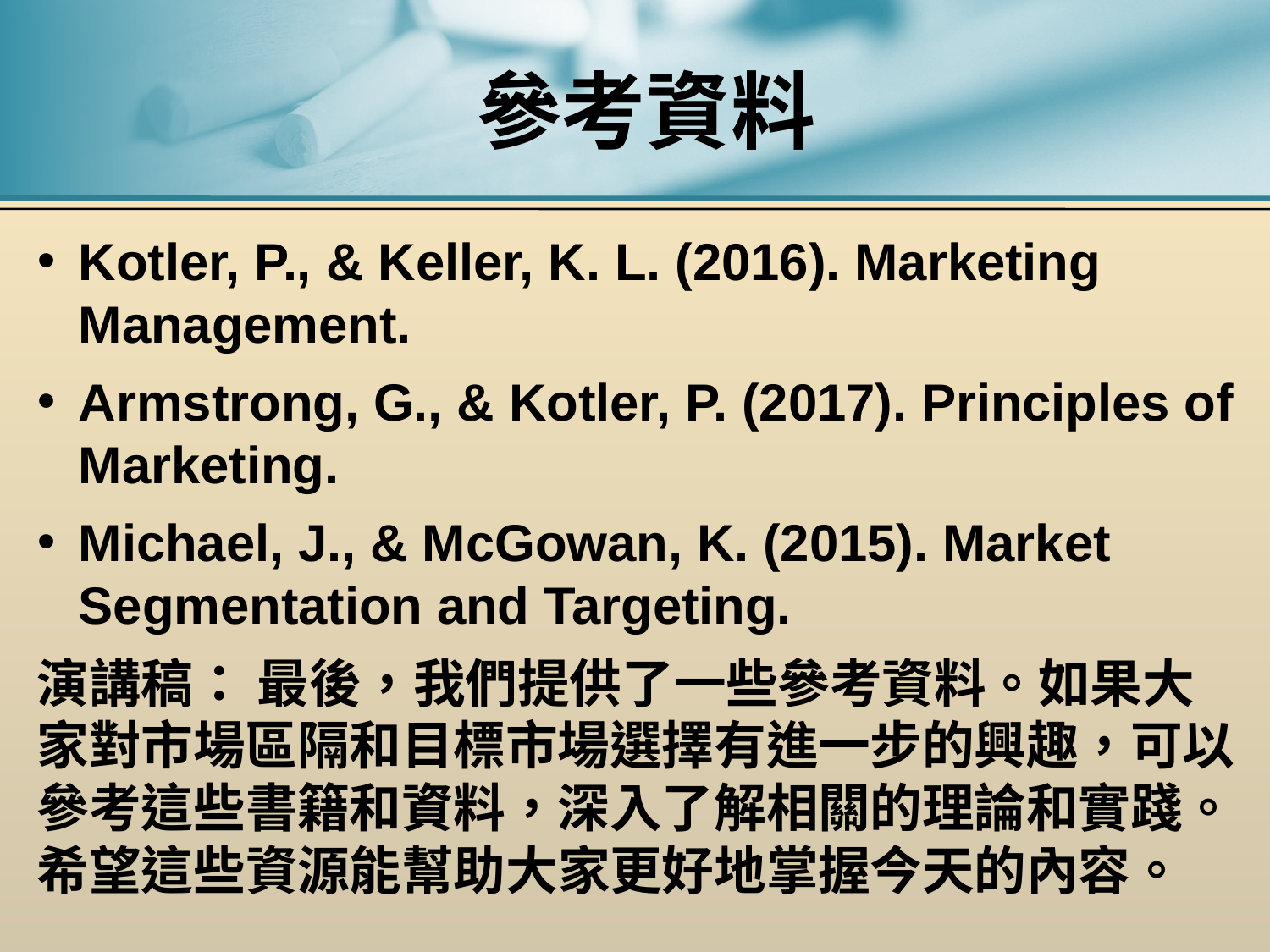

# 參考資料
Kotler, P., & Keller, K. L. (2016). Marketing Management.
Armstrong, G., & Kotler, P. (2017). Principles of Marketing.
Michael, J., & McGowan, K. (2015). Market Segmentation and Targeting.
演講稿： 最後，我們提供了一些參考資料。如果大家對市場區隔和目標市場選擇有進一步的興趣，可以參考這些書籍和資料，深入了解相關的理論和實踐。希望這些資源能幫助大家更好地掌握今天的內容。